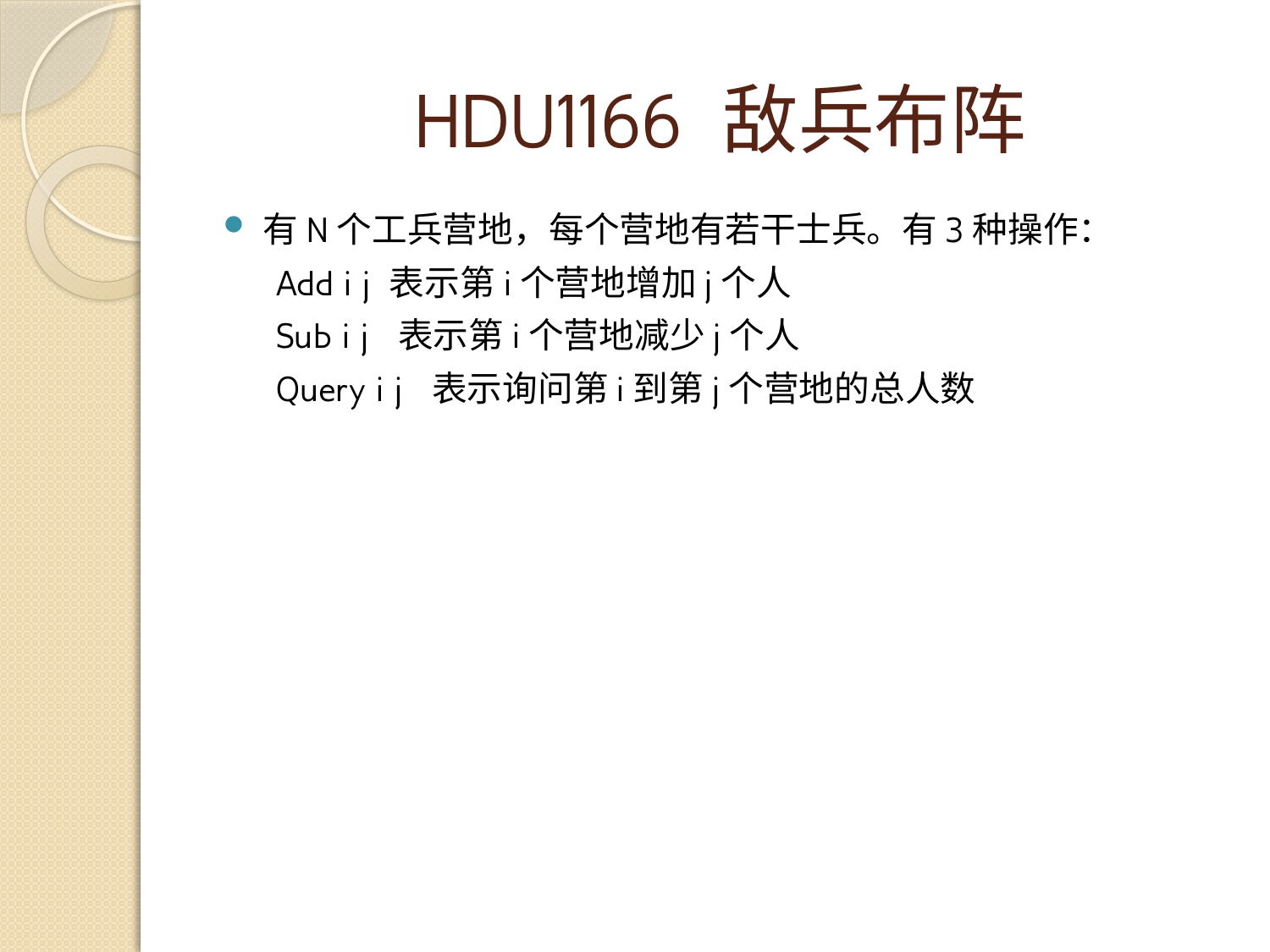

# HDU1166 敌兵布阵
有N个工兵营地，每个营地有若干士兵。有3种操作：
     Add i j 表示第i个营地增加j个人
     Sub i j  表示第i个营地减少j个人
     Query i j  表示询问第i到第j个营地的总人数